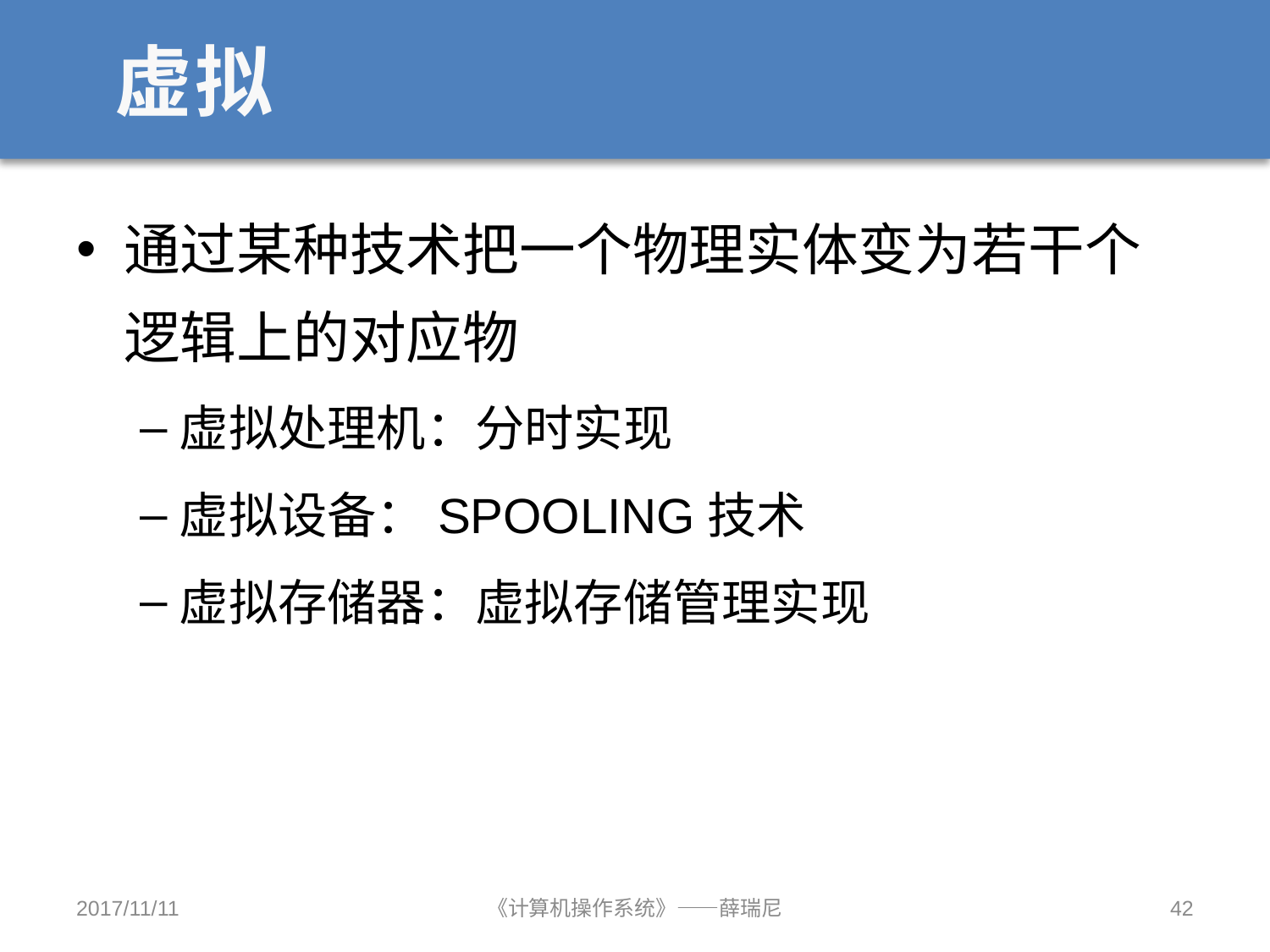

# 虚拟
通过某种技术把一个物理实体变为若干个逻辑上的对应物
虚拟处理机：分时实现
虚拟设备：SPOOLING技术
虚拟存储器：虚拟存储管理实现
2017/11/11
《计算机操作系统》——薛瑞尼
42